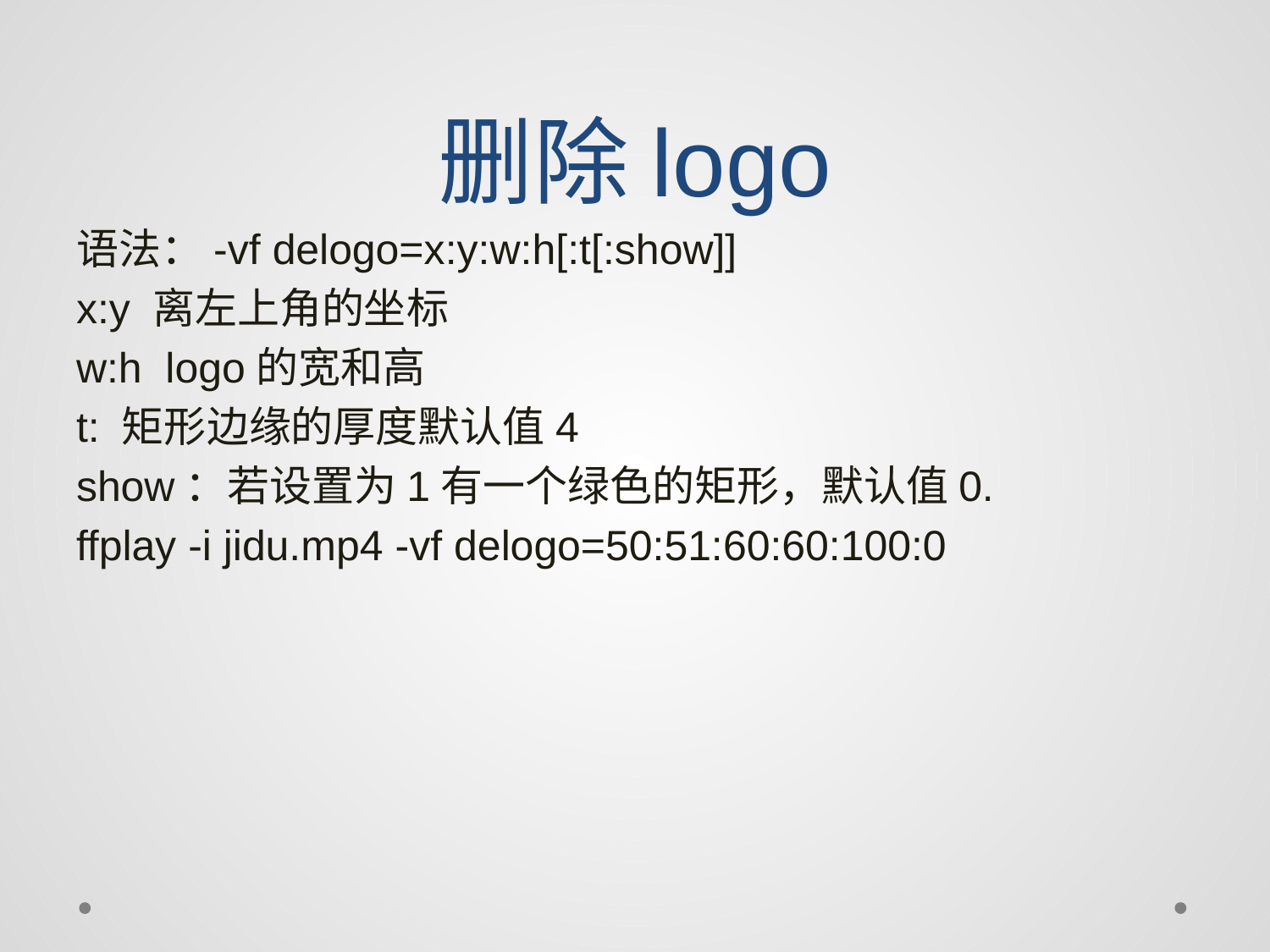

# 删除logo
语法：-vf delogo=x:y:w:h[:t[:show]]
x:y 离左上角的坐标
w:h  logo的宽和高
t: 矩形边缘的厚度默认值4
show：若设置为1有一个绿色的矩形，默认值0.
ffplay -i jidu.mp4 -vf delogo=50:51:60:60:100:0